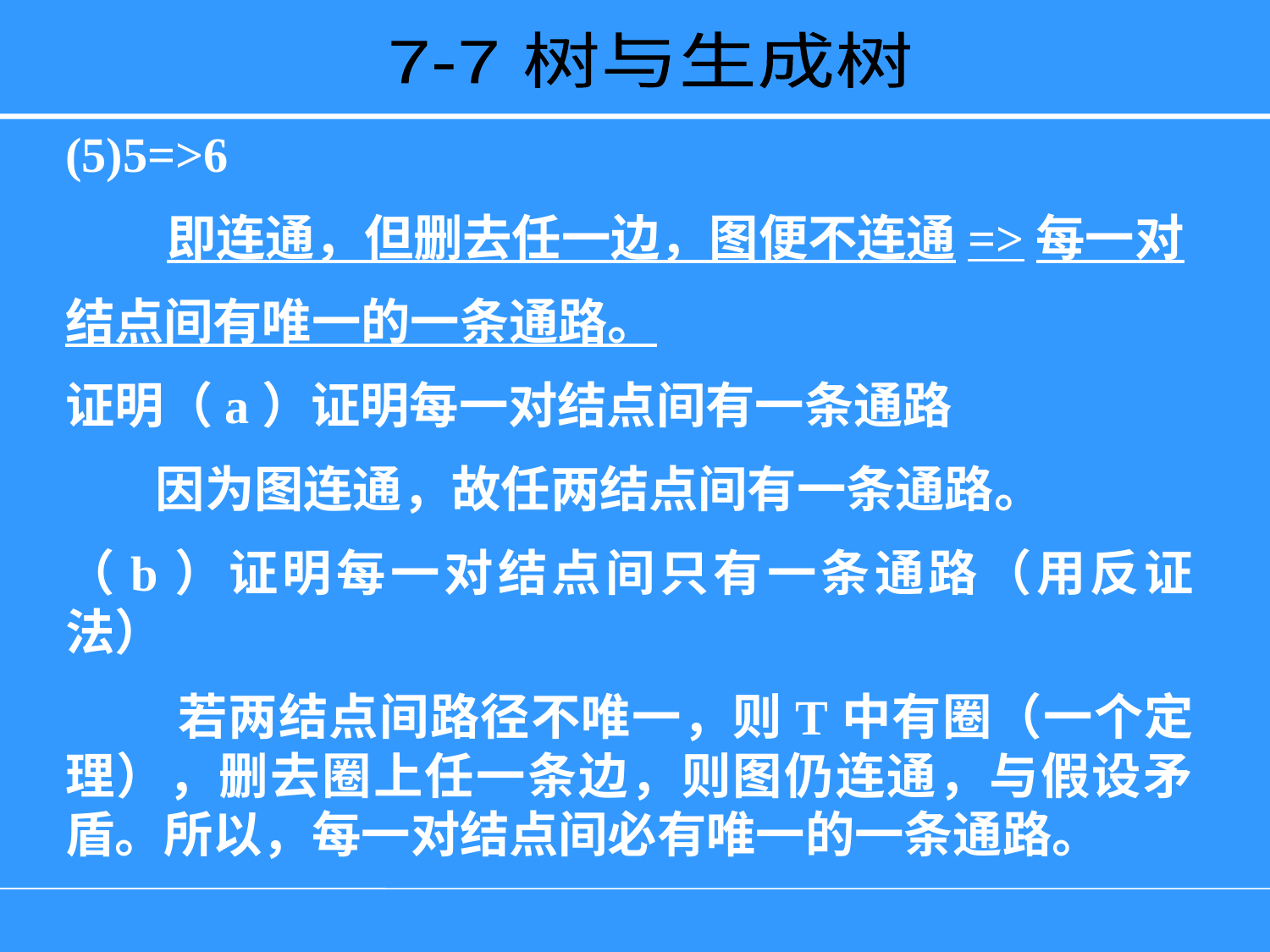

7-7 树与生成树

(5)5=>6
        即连通，但删去任一边，图便不连通=>每一对
结点间有唯一的一条通路。
证明（a）证明每一对结点间有一条通路
       因为图连通，故任两结点间有一条通路。
（b）证明每一对结点间只有一条通路（用反证法）
        若两结点间路径不唯一，则T中有圈（一个定理），删去圈上任一条边，则图仍连通，与假设矛盾。所以，每一对结点间必有唯一的一条通路。